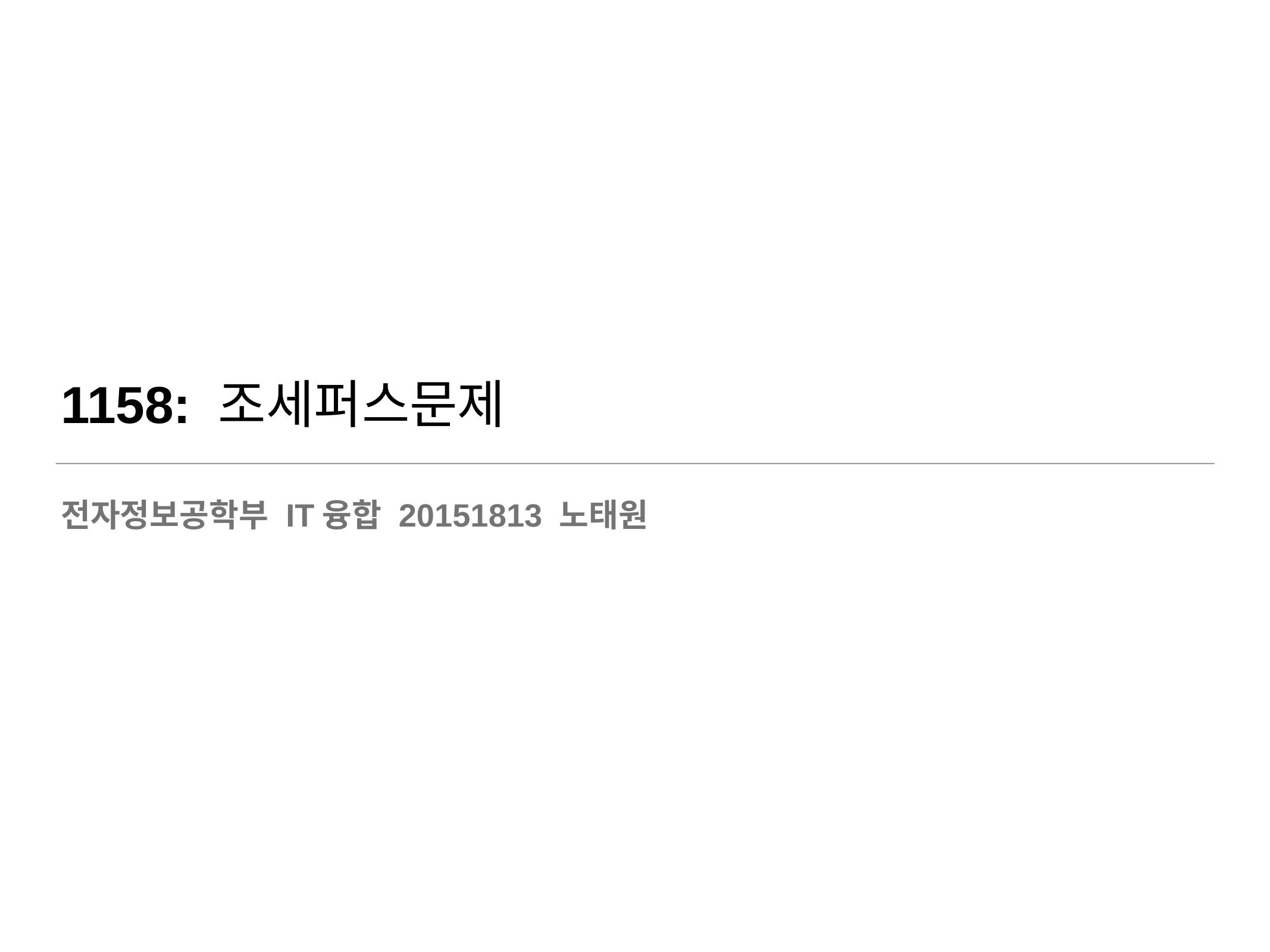

# 1158: 조세퍼스문제

전자정보공학부 IT융합 20151813 노태원